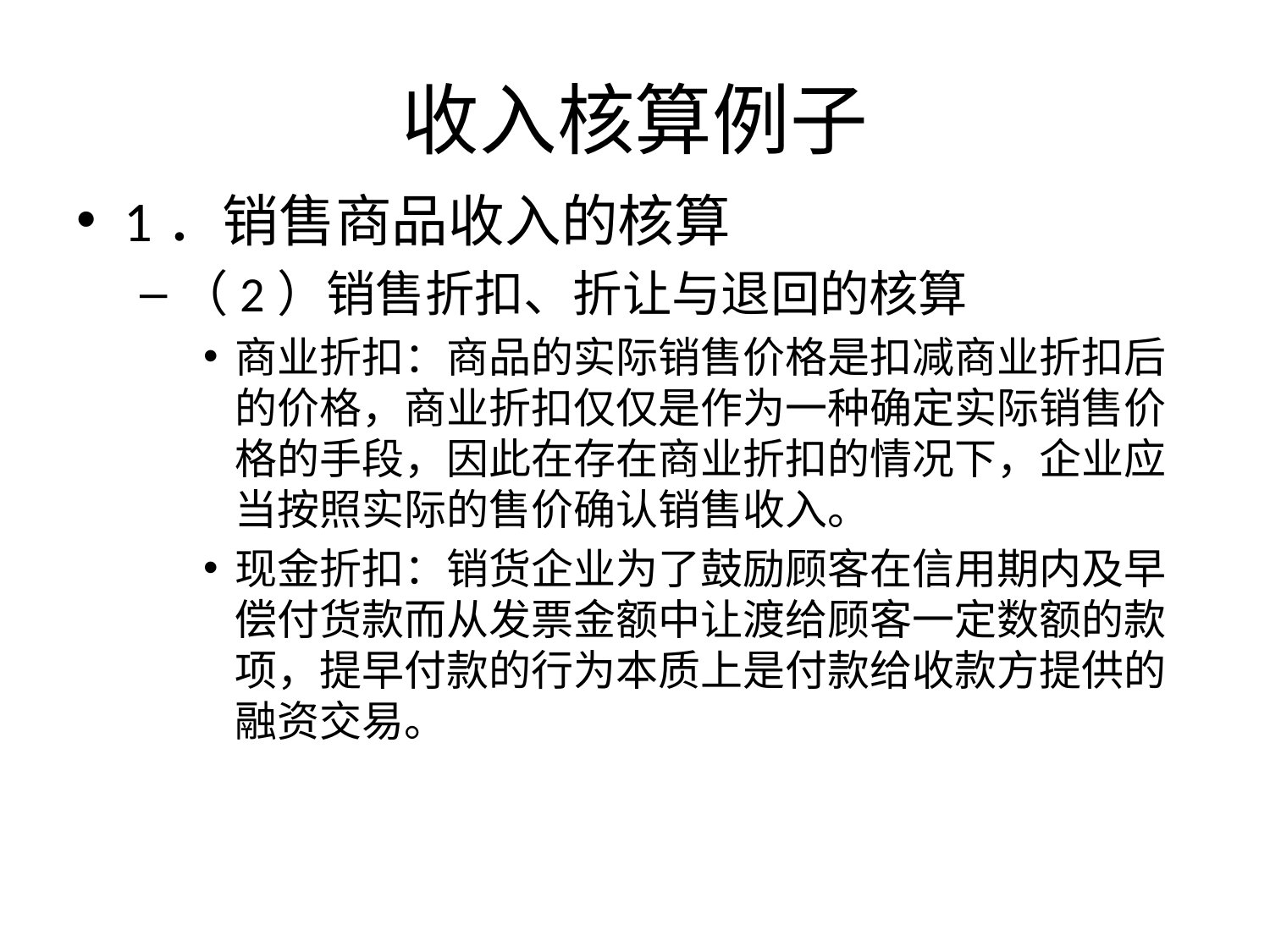

# 收入核算例子
1．销售商品收入的核算
（2）销售折扣、折让与退回的核算
商业折扣：商品的实际销售价格是扣减商业折扣后的价格，商业折扣仅仅是作为一种确定实际销售价格的手段，因此在存在商业折扣的情况下，企业应当按照实际的售价确认销售收入。
现金折扣：销货企业为了鼓励顾客在信用期内及早偿付货款而从发票金额中让渡给顾客一定数额的款项，提早付款的行为本质上是付款给收款方提供的融资交易。